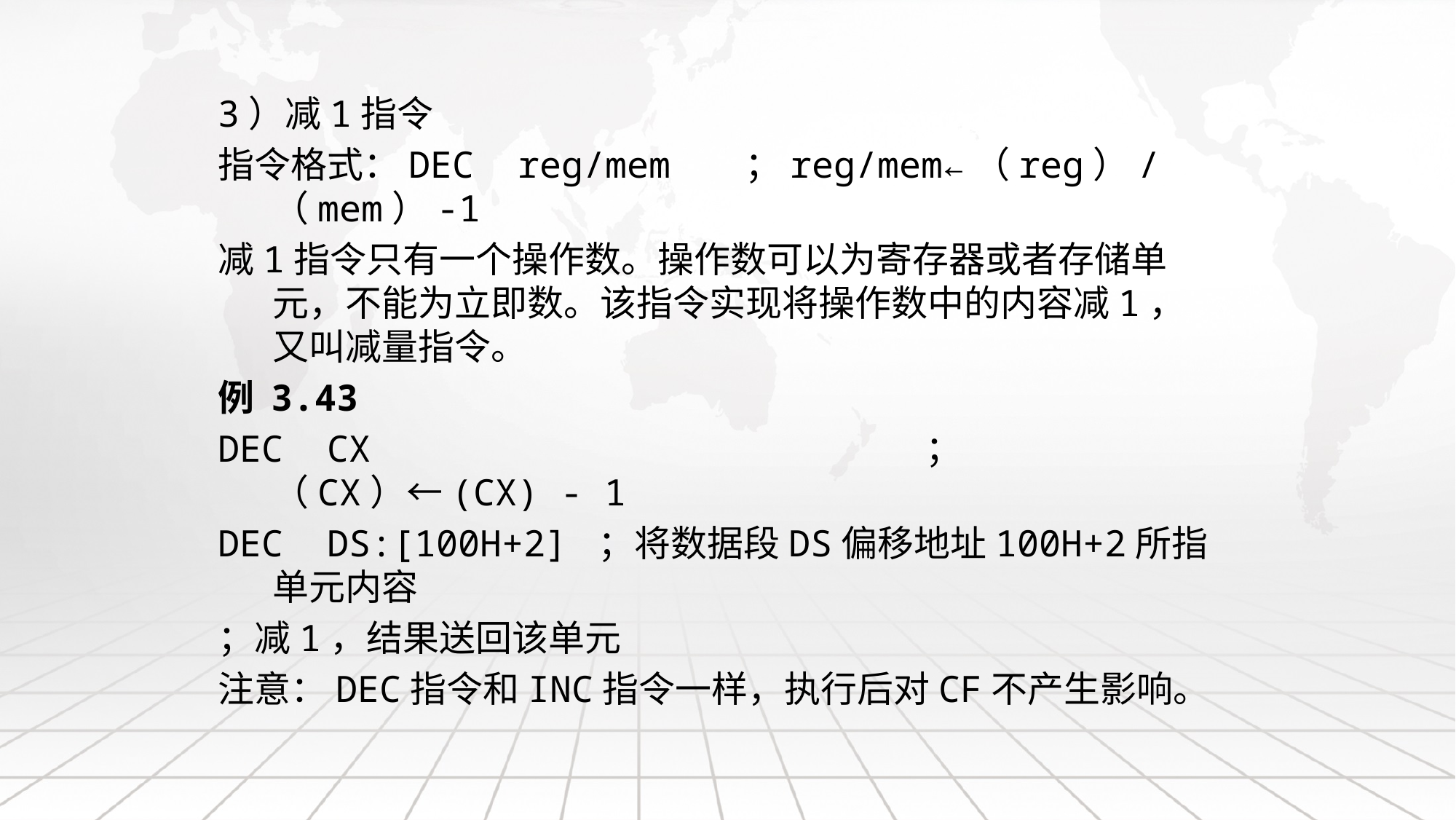

3）减1指令
指令格式：DEC  reg/mem   ；reg/mem←（reg）/（mem）-1
减1指令只有一个操作数。操作数可以为寄存器或者存储单元，不能为立即数。该指令实现将操作数中的内容减1，又叫减量指令。
例 3.43
DEC  CX                         ；（CX）←(CX) - 1
DEC  DS:[100H+2] ；将数据段DS偏移地址100H+2所指单元内容
；减1，结果送回该单元
注意：DEC指令和INC指令一样，执行后对CF不产生影响。